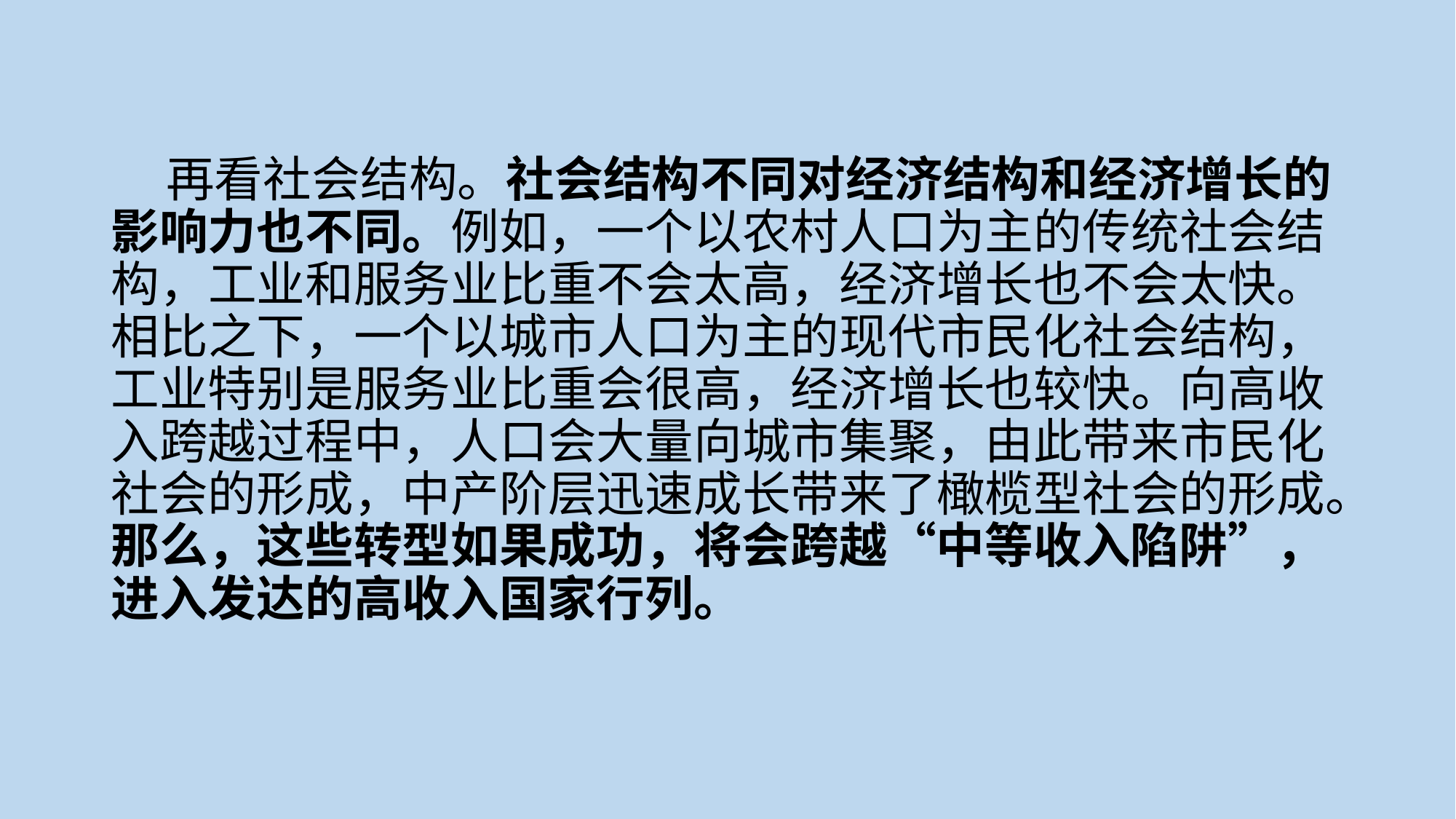

再看社会结构。社会结构不同对经济结构和经济增长的影响力也不同。例如，一个以农村人口为主的传统社会结构，工业和服务业比重不会太高，经济增长也不会太快。相比之下，一个以城市人口为主的现代市民化社会结构，工业特别是服务业比重会很高，经济增长也较快。向高收入跨越过程中，人口会大量向城市集聚，由此带来市民化社会的形成，中产阶层迅速成长带来了橄榄型社会的形成。那么，这些转型如果成功，将会跨越“中等收入陷阱”，进入发达的高收入国家行列。